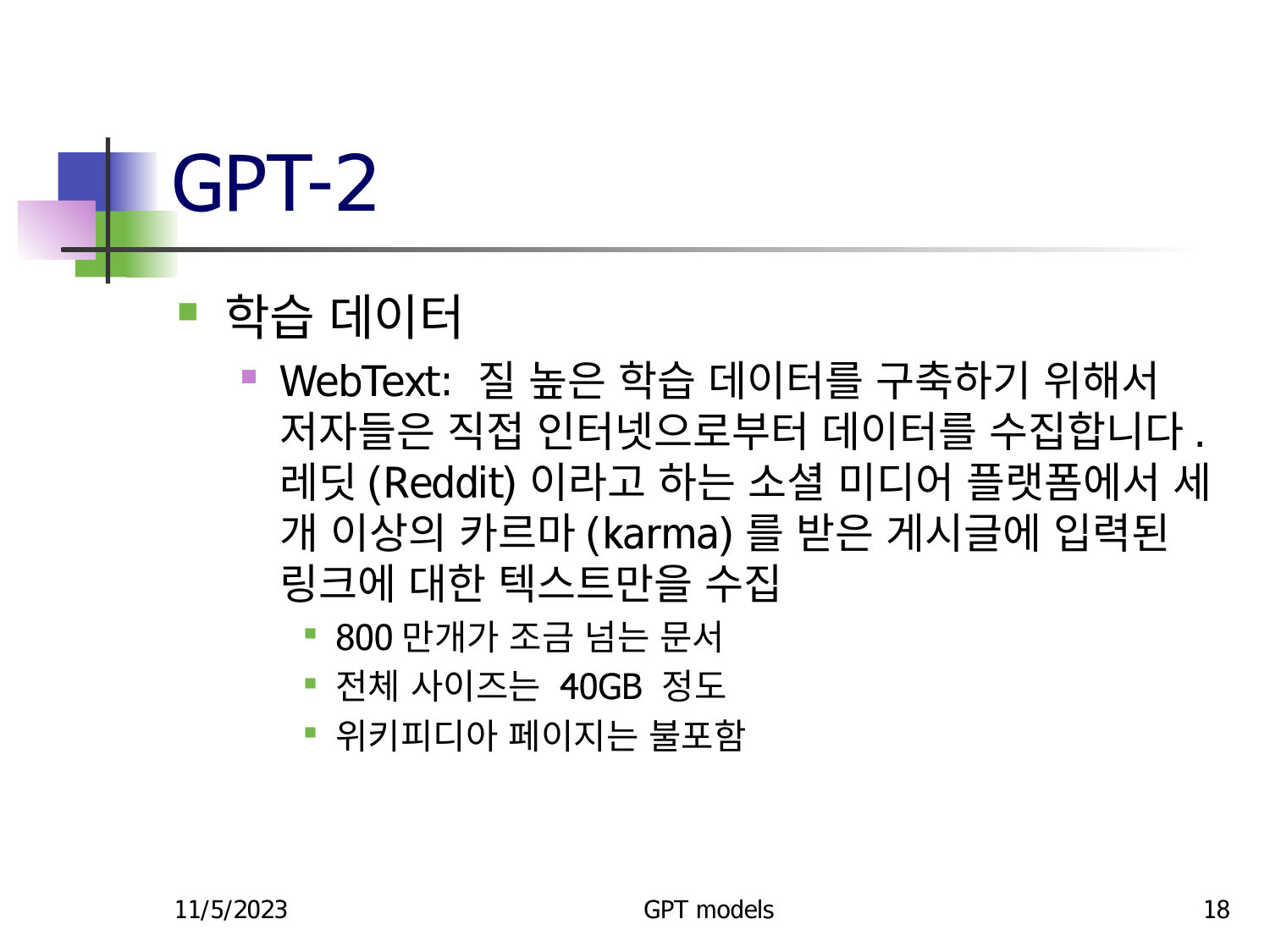

# GPT-2
학습 데이터
WebText: 질 높은 학습 데이터를 구축하기 위해서 저자들은 직접 인터넷으로부터 데이터를 수집합니다. 레딧(Reddit)이라고 하는 소셜 미디어 플랫폼에서 세 개 이상의 카르마(karma)를 받은 게시글에 입력된 링크에 대한 텍스트만을 수집
800만개가 조금 넘는 문서
전체 사이즈는 40GB 정도
위키피디아 페이지는 불포함
11/5/2023
GPT models
18